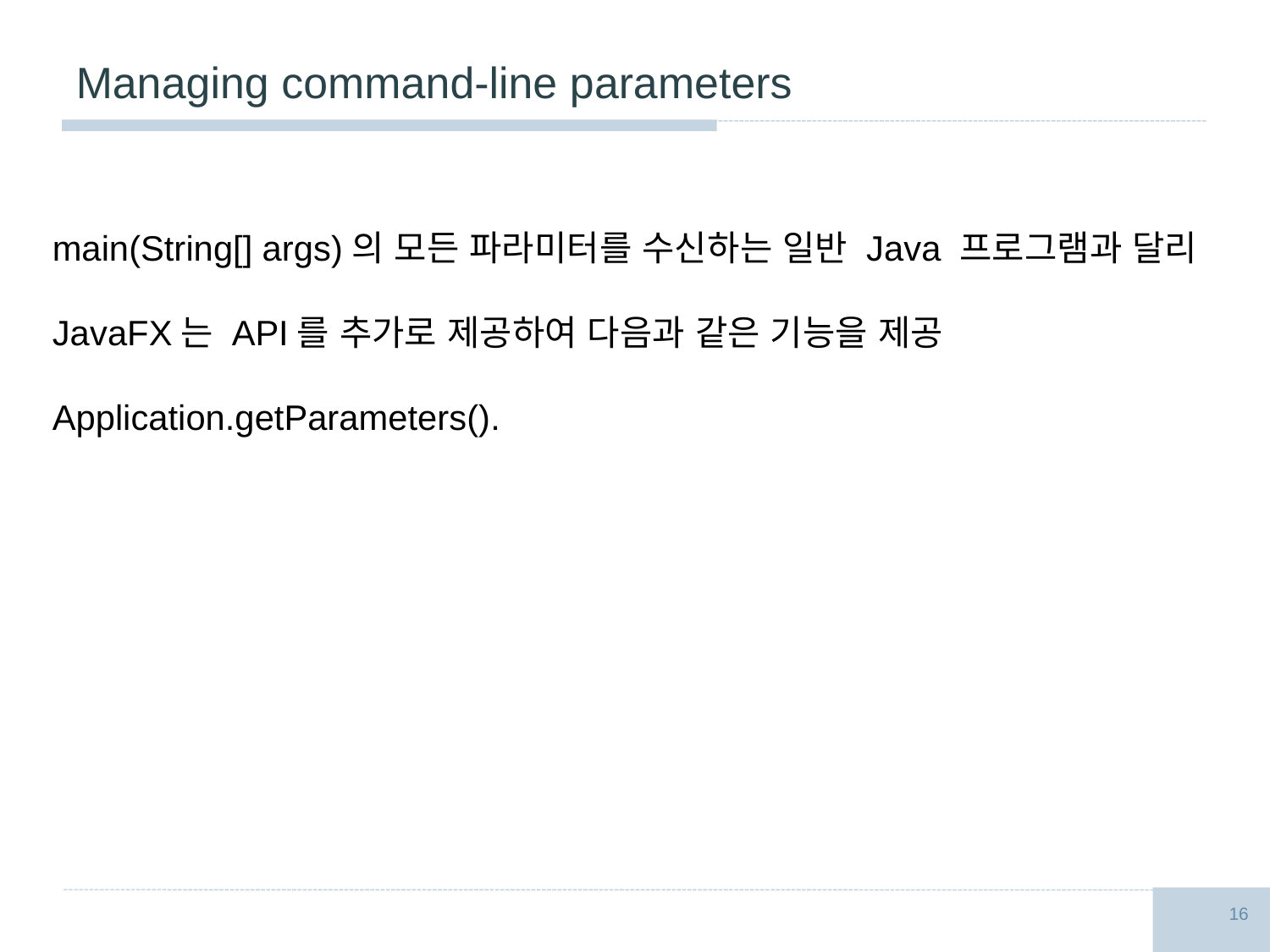

# Managing command-line parameters
main(String[] args)의 모든 파라미터를 수신하는 일반 Java 프로그램과 달리
JavaFX는 API를 추가로 제공하여 다음과 같은 기능을 제공
Application.getParameters().